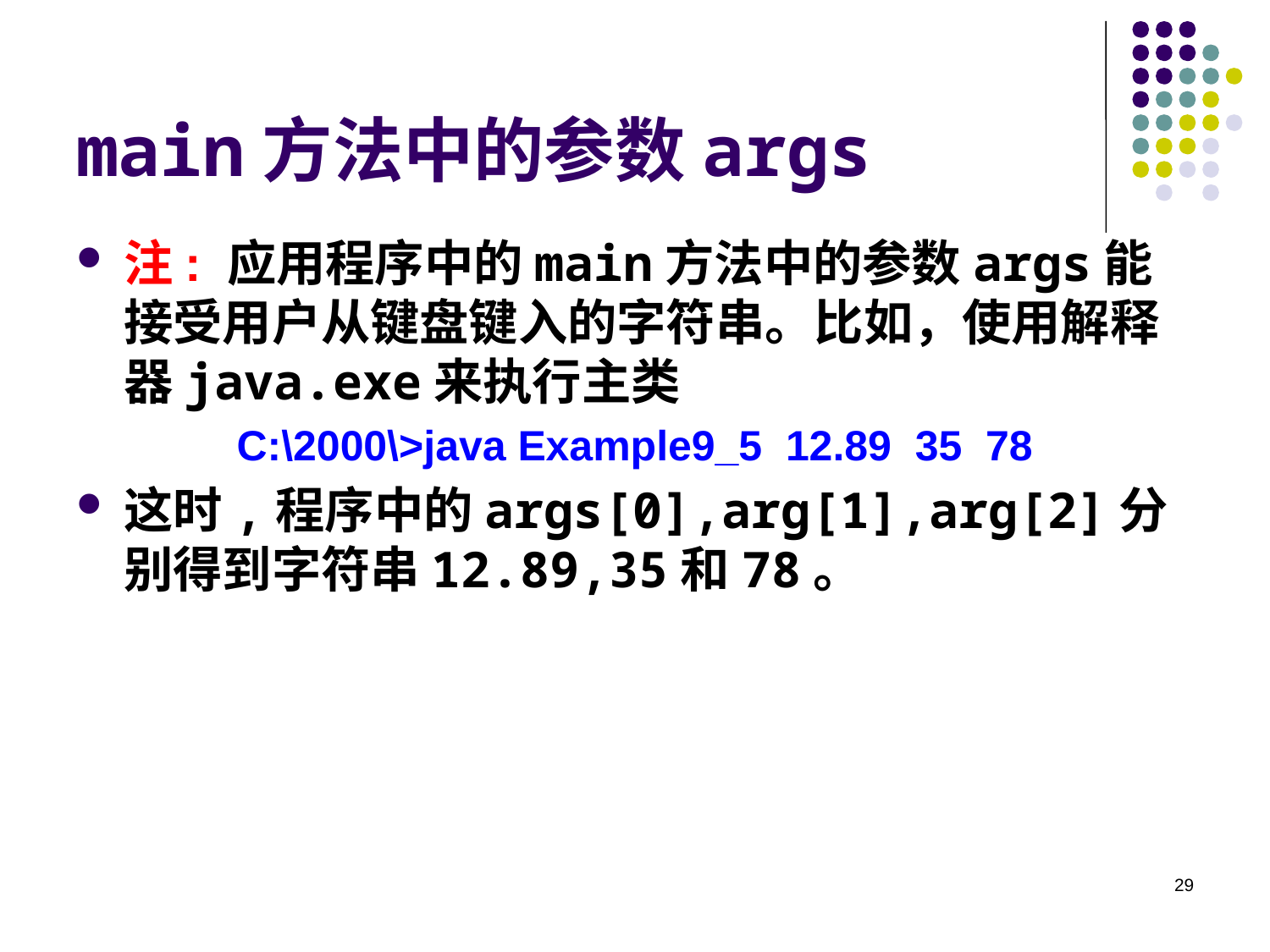

# main方法中的参数args
注: 应用程序中的main方法中的参数args能接受用户从键盘键入的字符串。比如，使用解释器java.exe来执行主类
C:\2000\>java Example9_5  12.89  35  78
这时,程序中的args[0],arg[1],arg[2]分别得到字符串12.89,35和78。

29